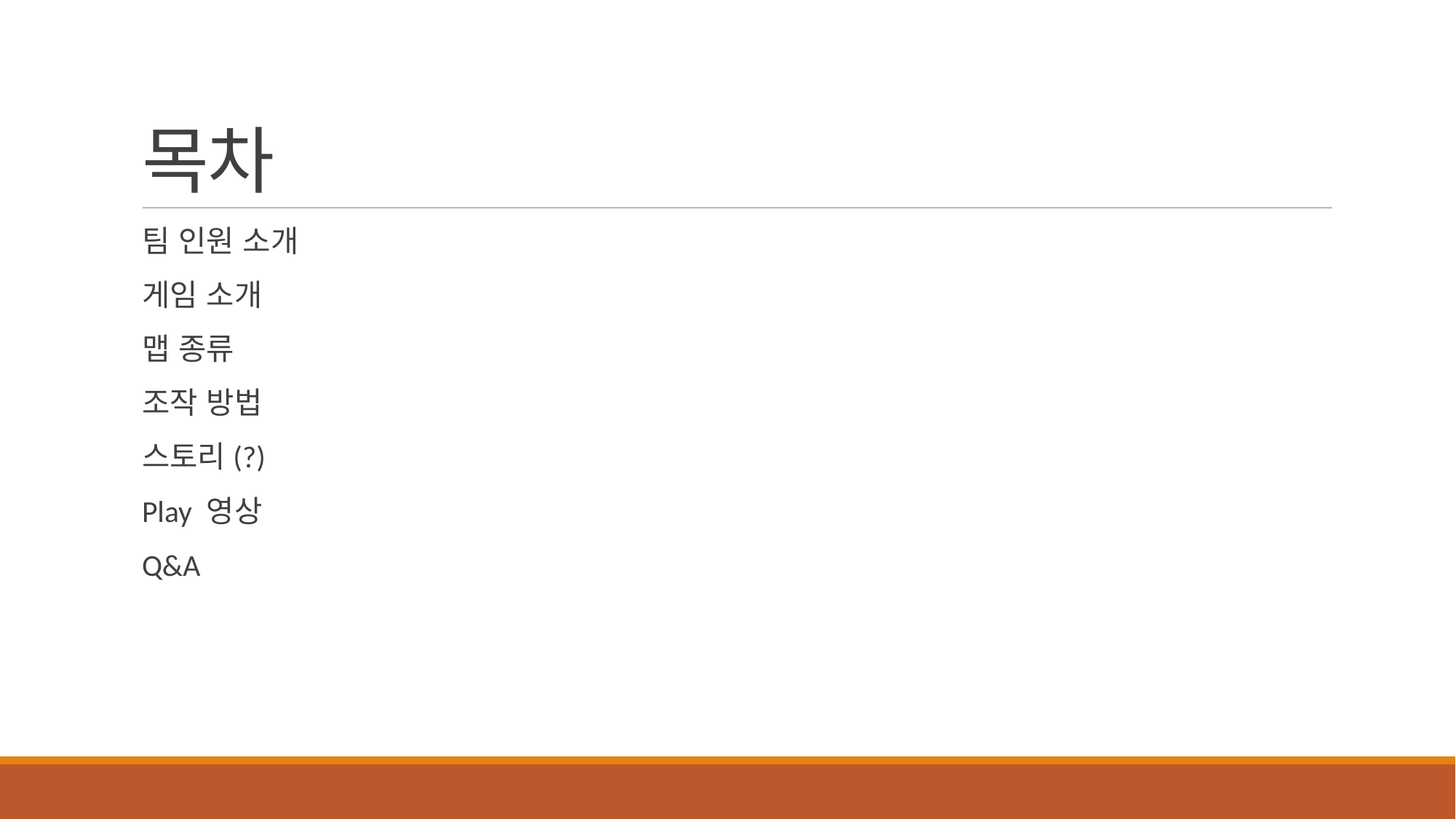

# 목차
팀 인원 소개
게임 소개
맵 종류
조작 방법
스토리(?)
Play 영상
Q&A